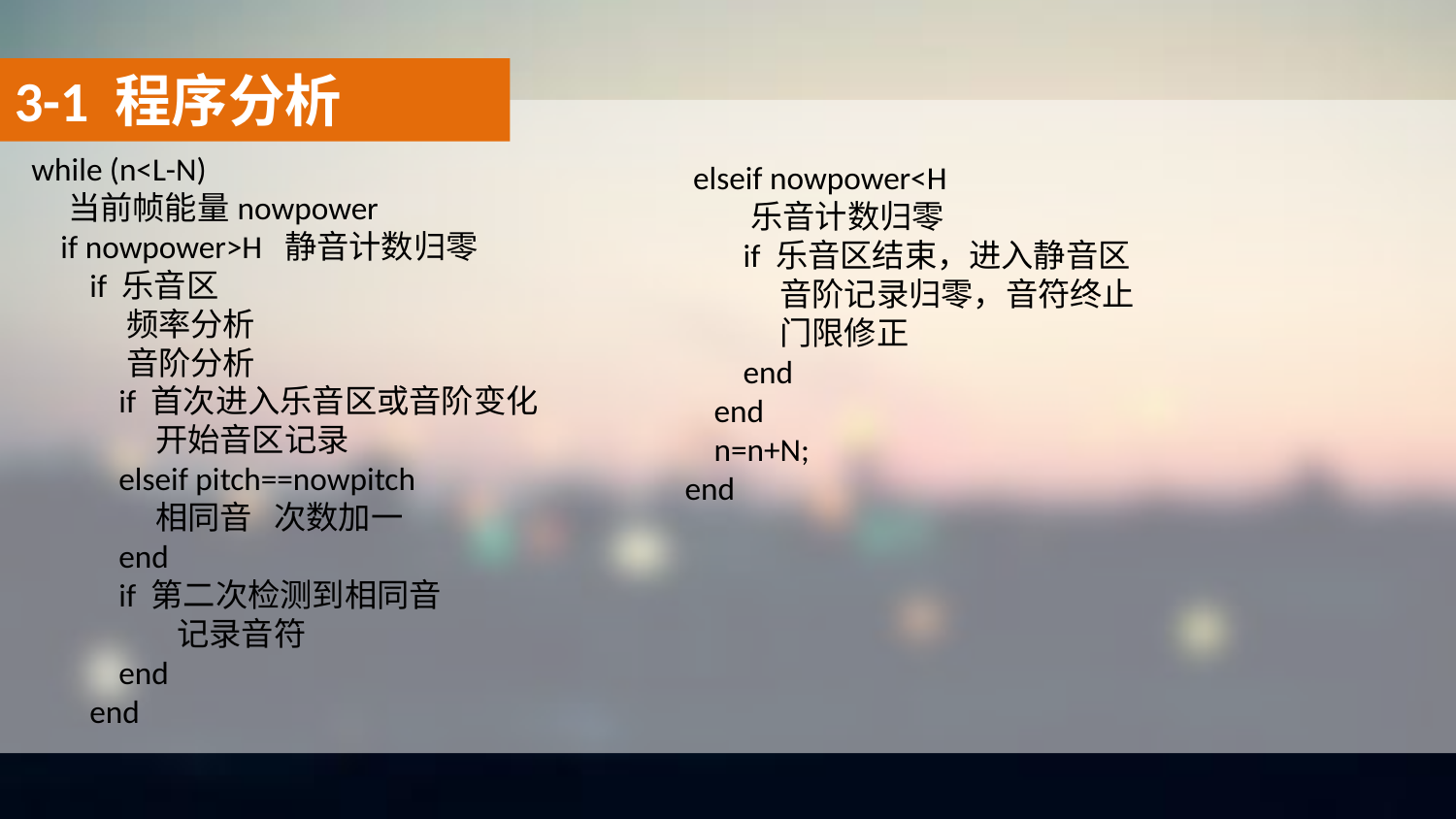

3-1 程序分析
while (n<L-N)
    当前帧能量nowpower
    if nowpower>H  静音计数归零
        if 乐音区
            频率分析
            音阶分析
            if 首次进入乐音区或音阶变化
                开始音区记录
            elseif pitch==nowpitch
                相同音   次数加一
            end
            if 第二次检测到相同音
	记录音符
            end
        end
 elseif nowpower<H
        乐音计数归零
        if 乐音区结束，进入静音区
            音阶记录归零，音符终止
            门限修正
        end
    end
    n=n+N;
end